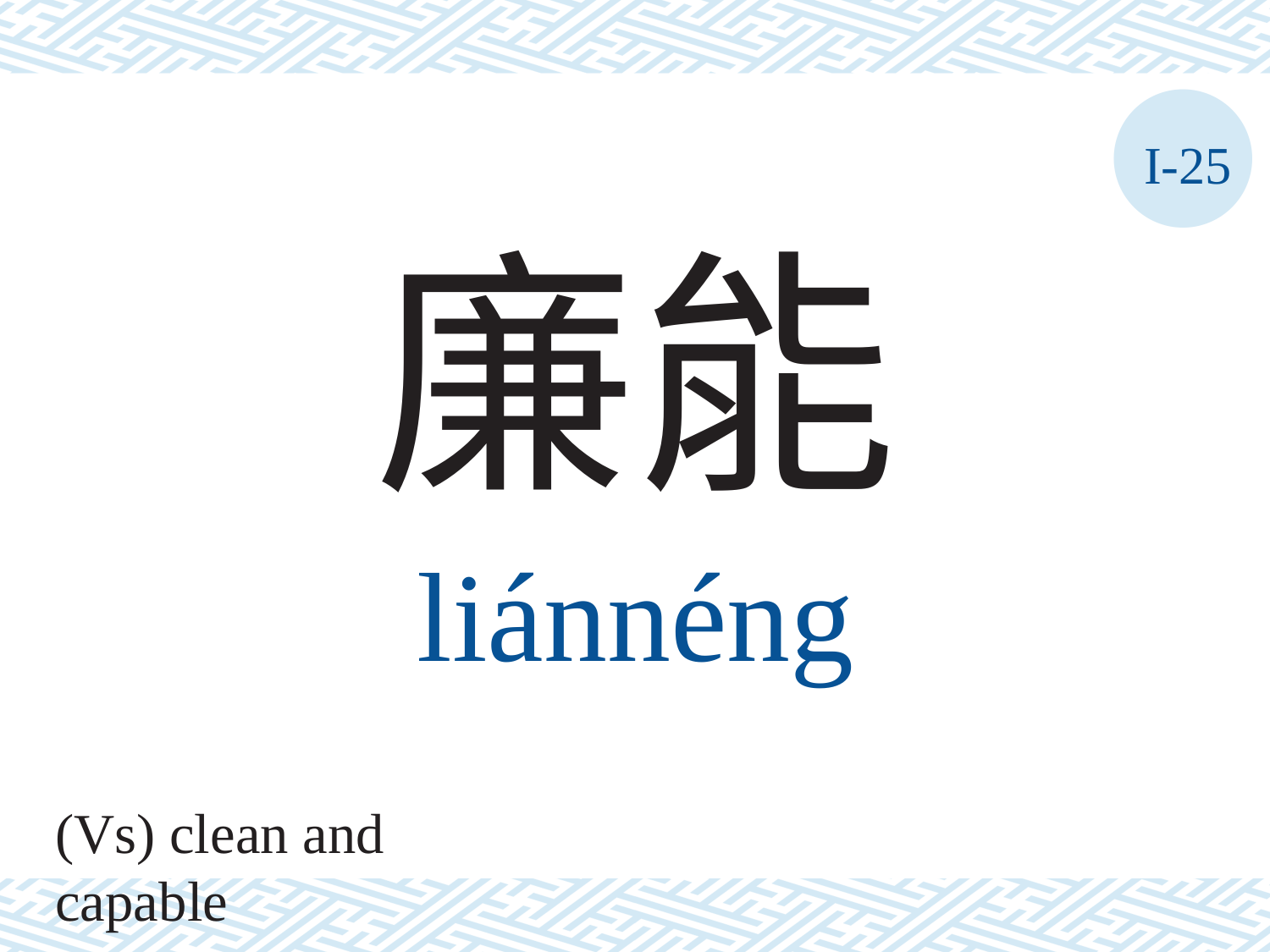

I-25
廉能
liánnéng
(Vs) clean and capable